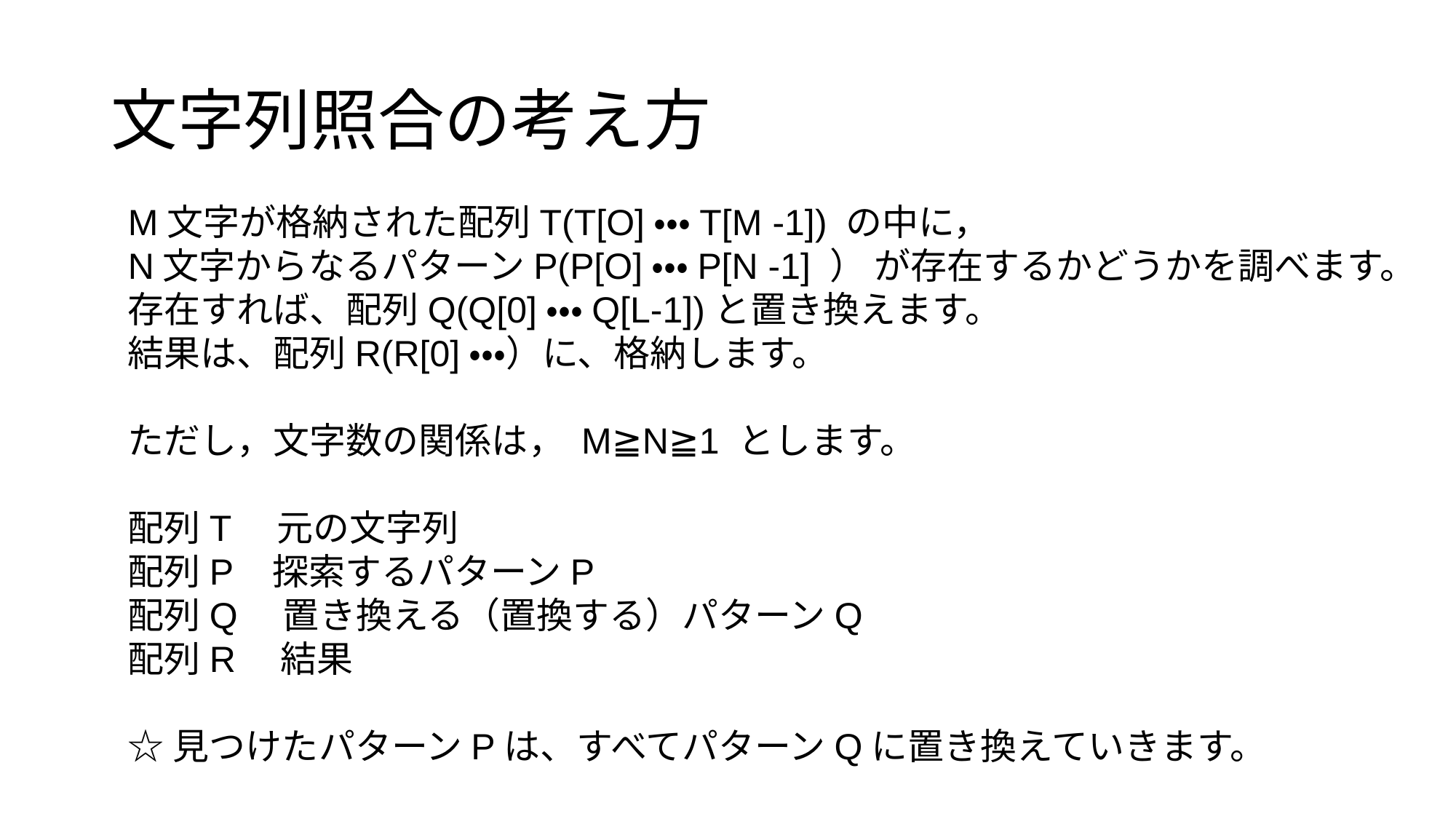

# 文字列照合の考え方
M文字が格納された配列T(T[O]・・・T[M -1]) の中に，
N文字からなるパターンP(P[O]・・・P[N -1] ） が存在するかどうかを調べます。
存在すれば、配列Q(Q[0]・・・Q[L-1])と置き換えます。
結果は、配列R(R[0]・・・）に、格納します。

ただし，文字数の関係は， M≧N≧1 とします。

配列T　元の文字列
配列P   探索するパターンP
配列Q　置き換える（置換する）パターンQ
配列R　結果

☆見つけたパターンPは、すべてパターンQに置き換えていきます。